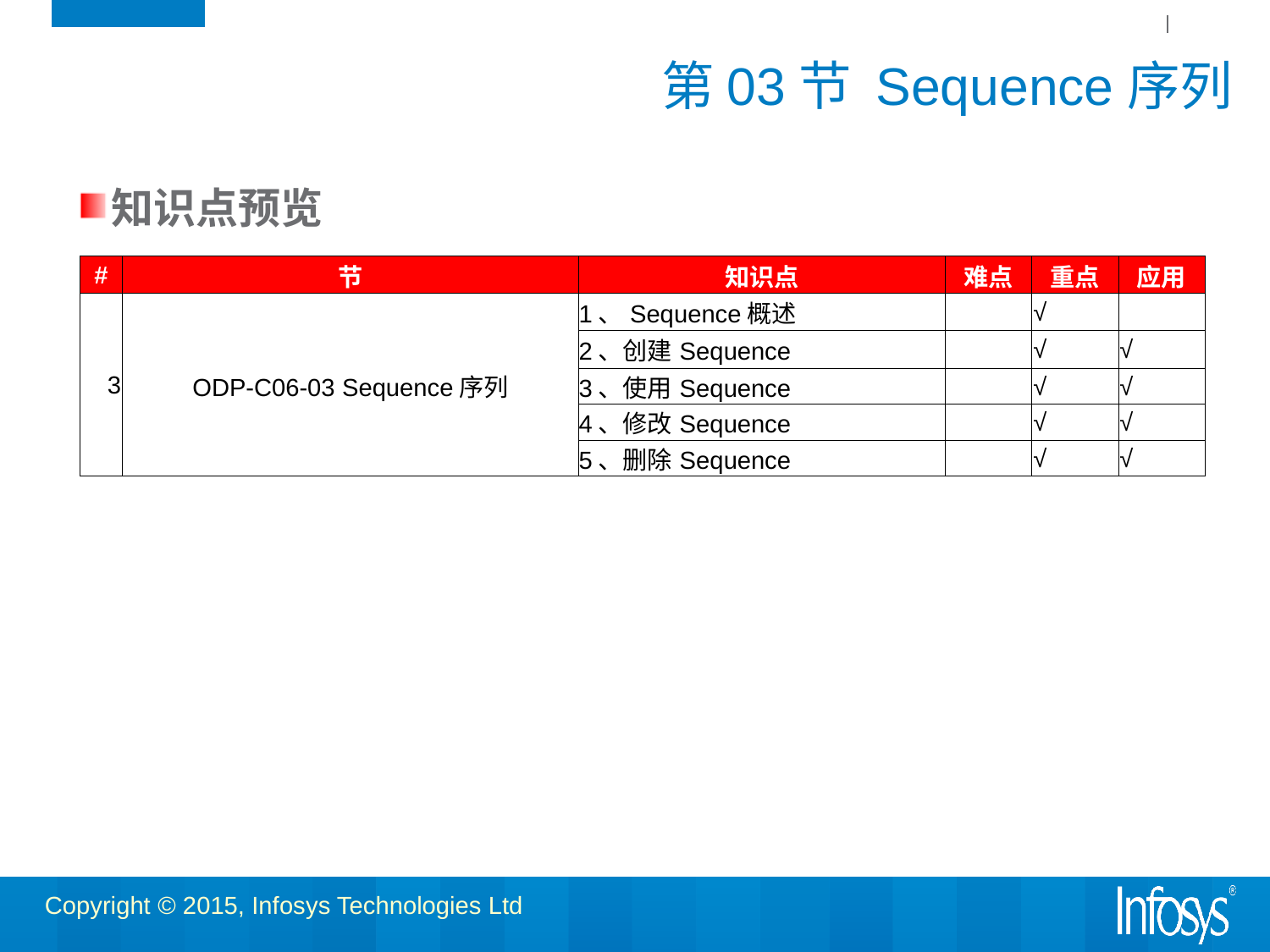

# 第03节 Sequence序列
知识点预览
| # | 节 | 知识点 | 难点 | 重点 | 应用 |
| --- | --- | --- | --- | --- | --- |
| 3 | ODP-C06-03 Sequence序列 | 1、Sequence概述 |  | √ |  |
|  |  | 2、创建Sequence |  | √ | √ |
|  |  | 3、使用Sequence |  | √ | √ |
|  |  | 4、修改Sequence |  | √ | √ |
|  |  | 5、删除Sequence |  | √ | √ |